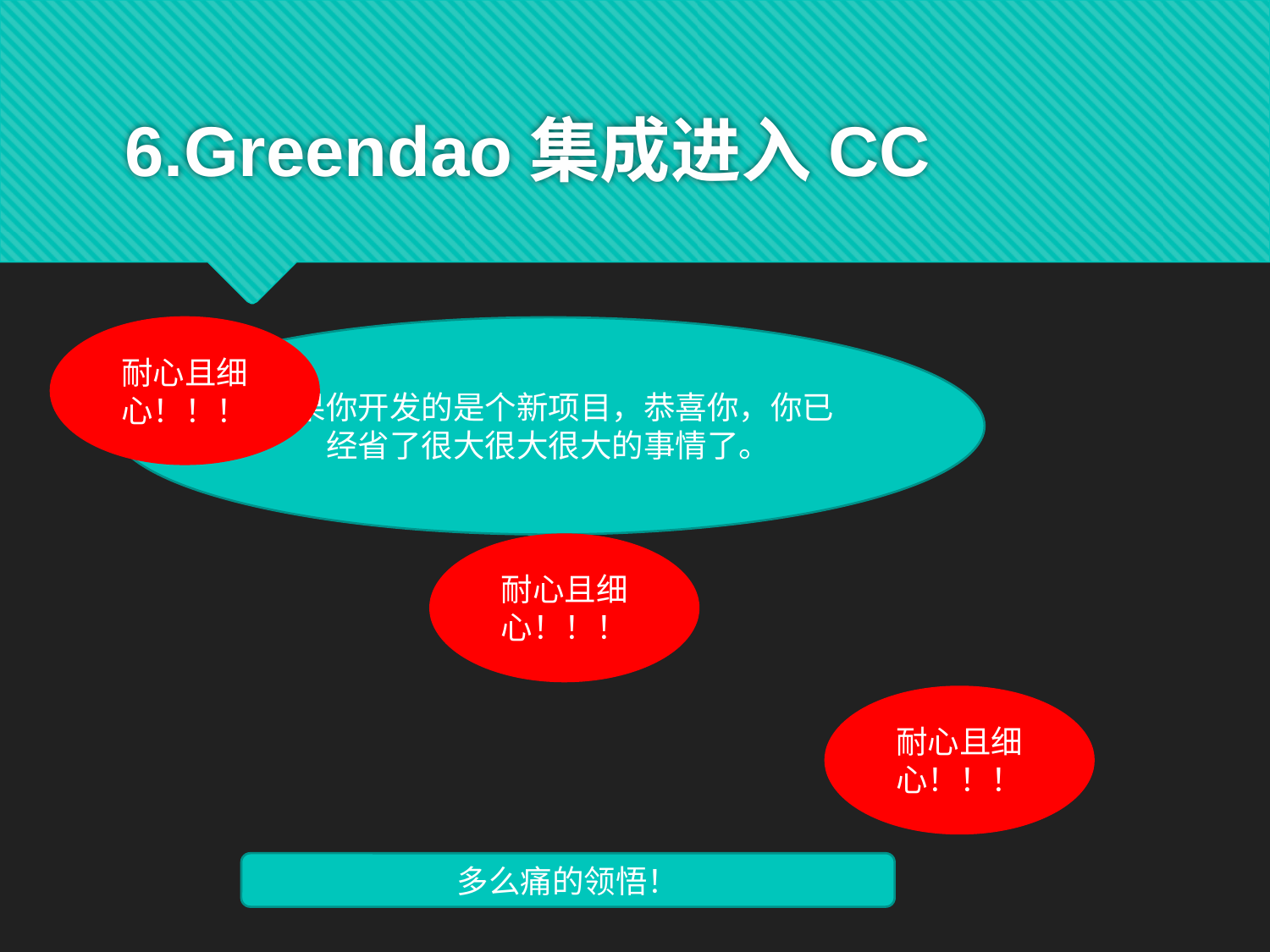

# 6.Greendao集成进入CC
耐心且细心！！！
如果你开发的是个新项目，恭喜你，你已经省了很大很大很大的事情了。
耐心且细心！！！
耐心且细心！！！
多么痛的领悟！